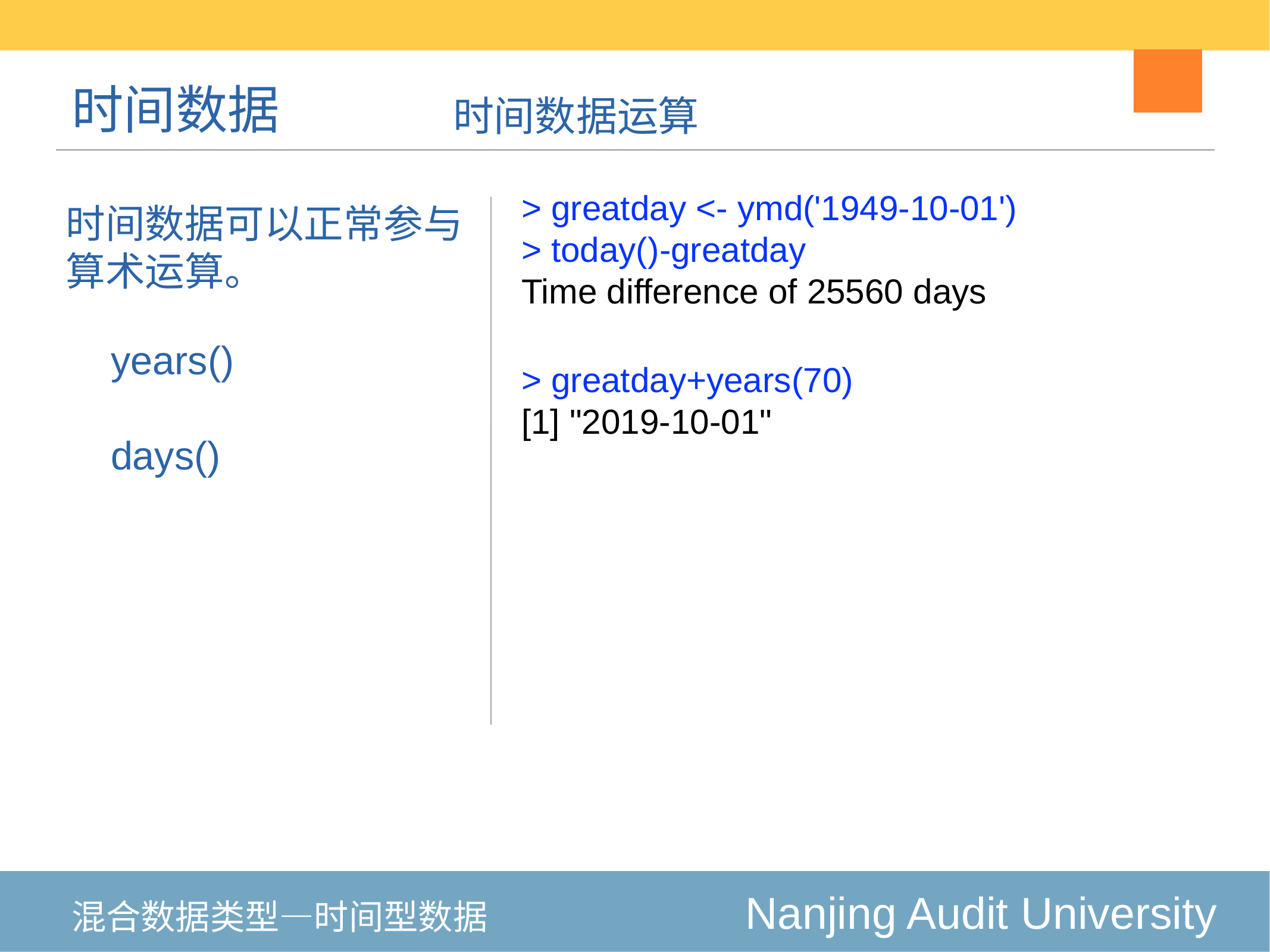

# 时间数据
时间数据运算
> greatday <- ymd('1949-10-01')
> today()-greatday
Time difference of 25560 days
时间数据可以正常参与算术运算。

years()
months()
days()
> greatday+years(70)
[1] "2019-10-01"
混合数据类型—时间型数据